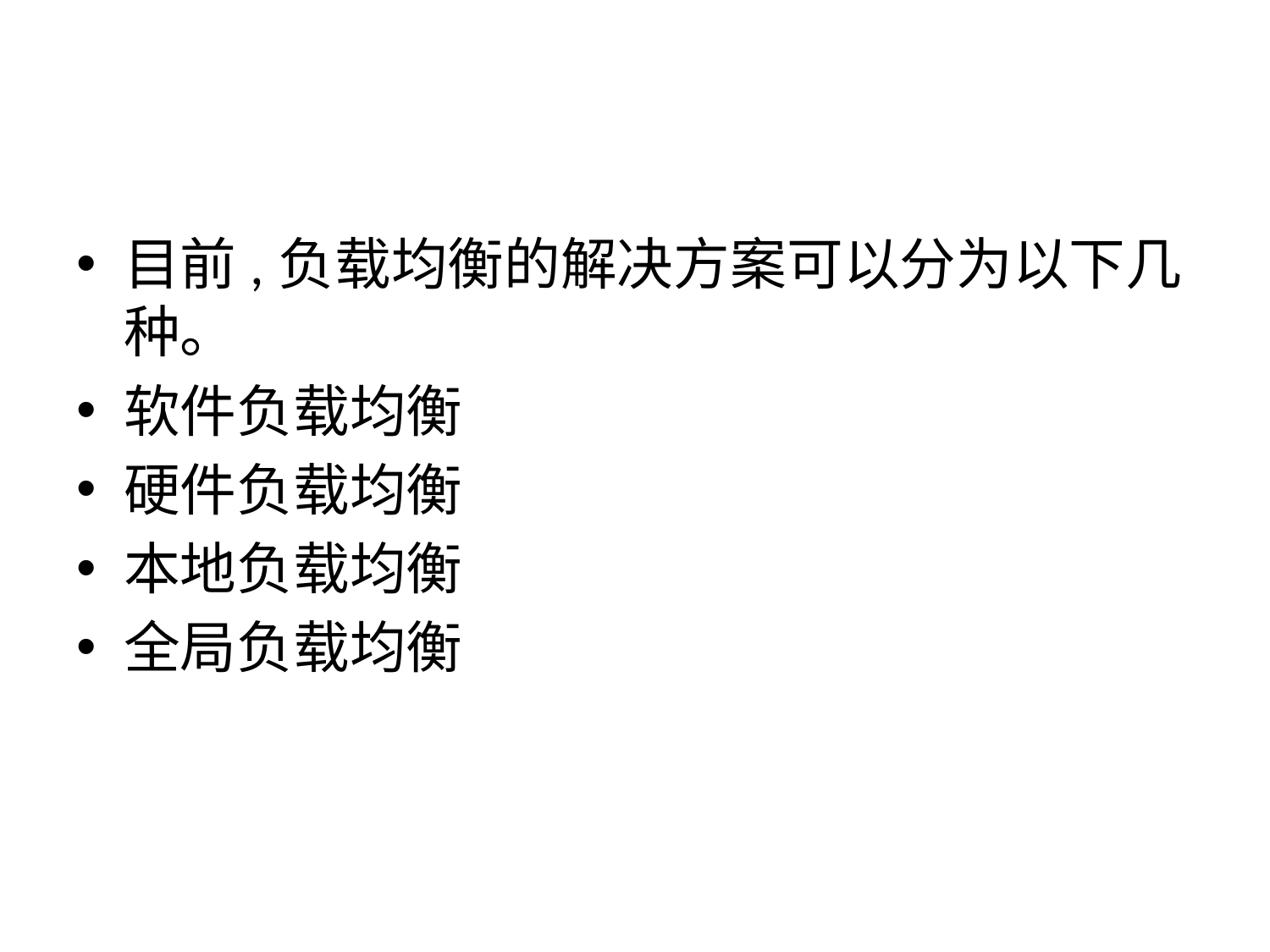

#
目前,负载均衡的解决方案可以分为以下几种。
软件负载均衡
硬件负载均衡
本地负载均衡
全局负载均衡